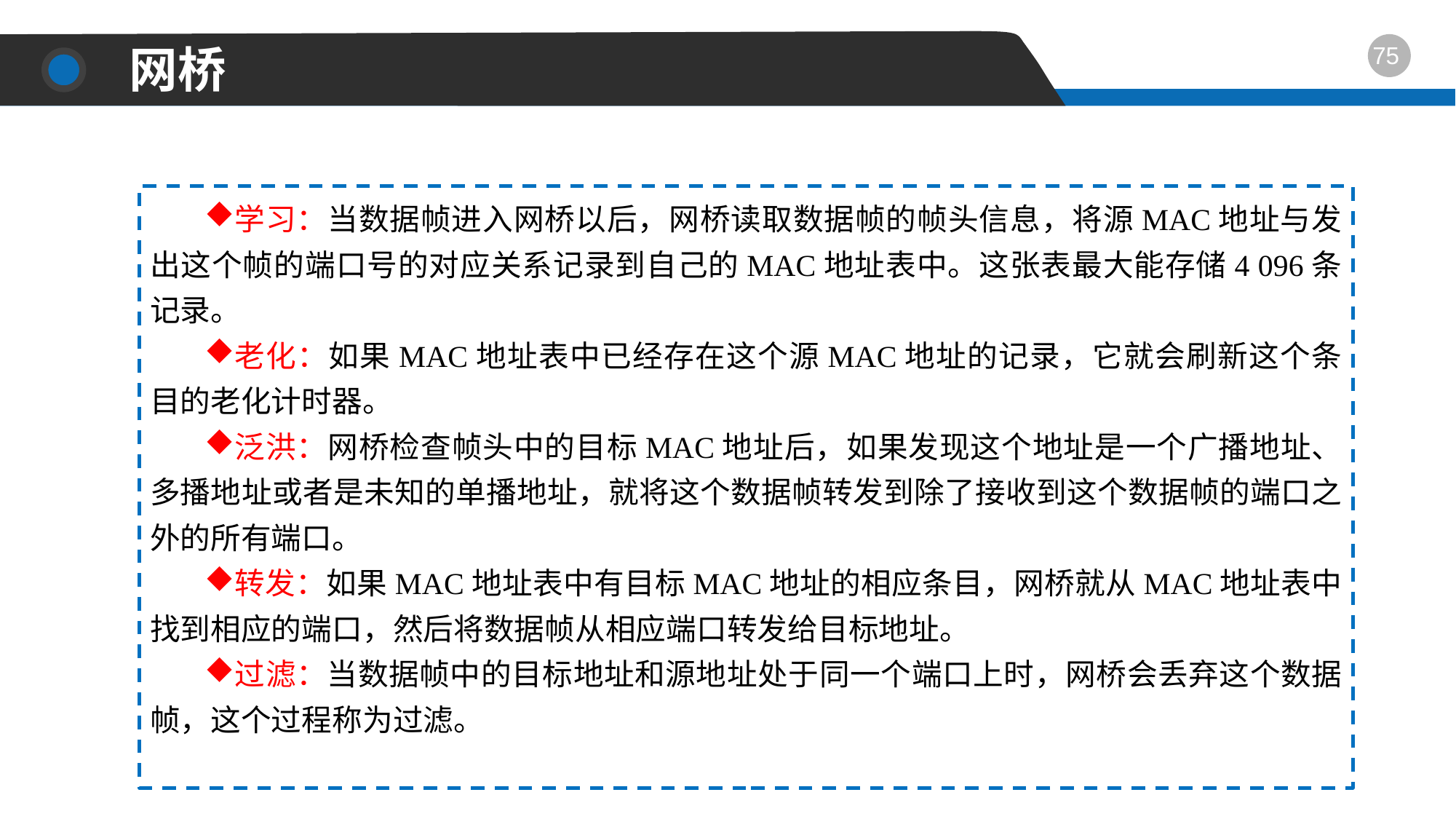

网桥
学习：当数据帧进入网桥以后，网桥读取数据帧的帧头信息，将源MAC地址与发出这个帧的端口号的对应关系记录到自己的MAC地址表中。这张表最大能存储4 096条记录。
老化：如果MAC地址表中已经存在这个源MAC地址的记录，它就会刷新这个条目的老化计时器。
泛洪：网桥检查帧头中的目标MAC地址后，如果发现这个地址是一个广播地址、多播地址或者是未知的单播地址，就将这个数据帧转发到除了接收到这个数据帧的端口之外的所有端口。
转发：如果MAC地址表中有目标MAC地址的相应条目，网桥就从MAC地址表中找到相应的端口，然后将数据帧从相应端口转发给目标地址。
过滤：当数据帧中的目标地址和源地址处于同一个端口上时，网桥会丢弃这个数据帧，这个过程称为过滤。